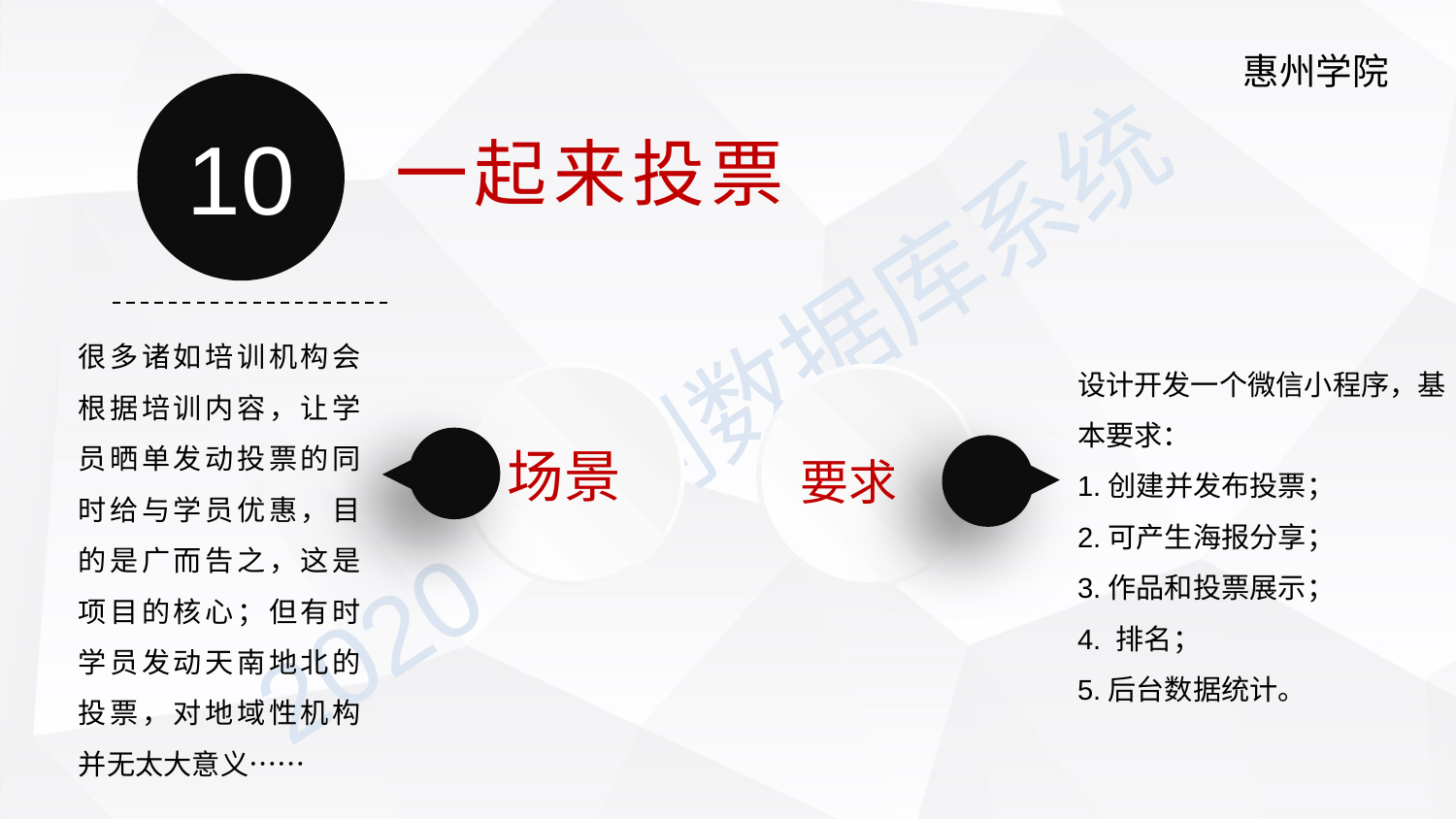

10
一起来投票
很多诸如培训机构会根据培训内容，让学员晒单发动投票的同时给与学员优惠，目的是广而告之，这是项目的核心；但有时学员发动天南地北的投票，对地域性机构并无太大意义……
设计开发一个微信小程序，基本要求：
1.创建并发布投票；
2.可产生海报分享；
3.作品和投票展示；
4. 排名；
5.后台数据统计。

场景
要求